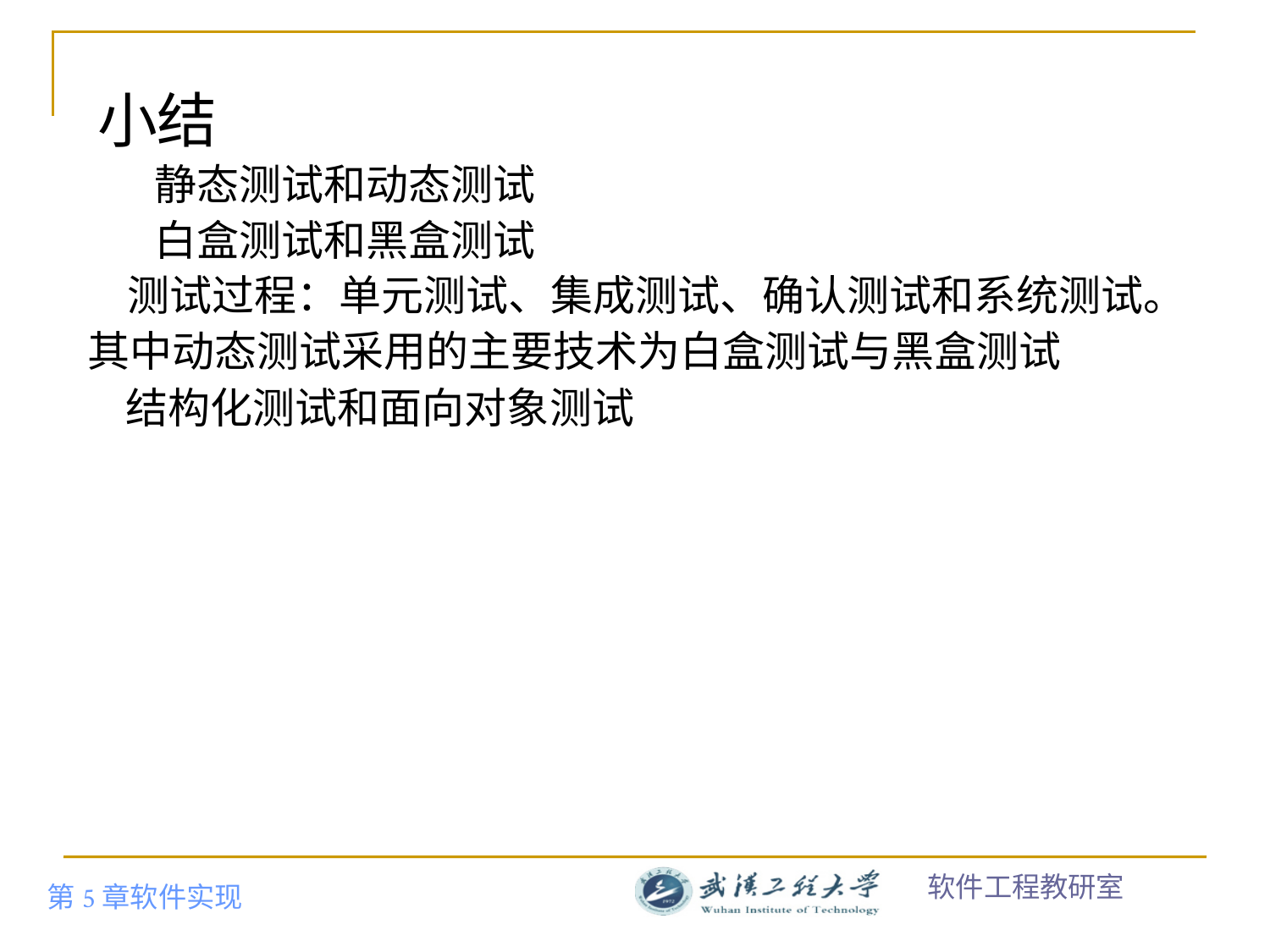

# 小结
      静态测试和动态测试
      白盒测试和黑盒测试
    测试过程：单元测试、集成测试、确认测试和系统测试。其中动态测试采用的主要技术为白盒测试与黑盒测试
   结构化测试和面向对象测试